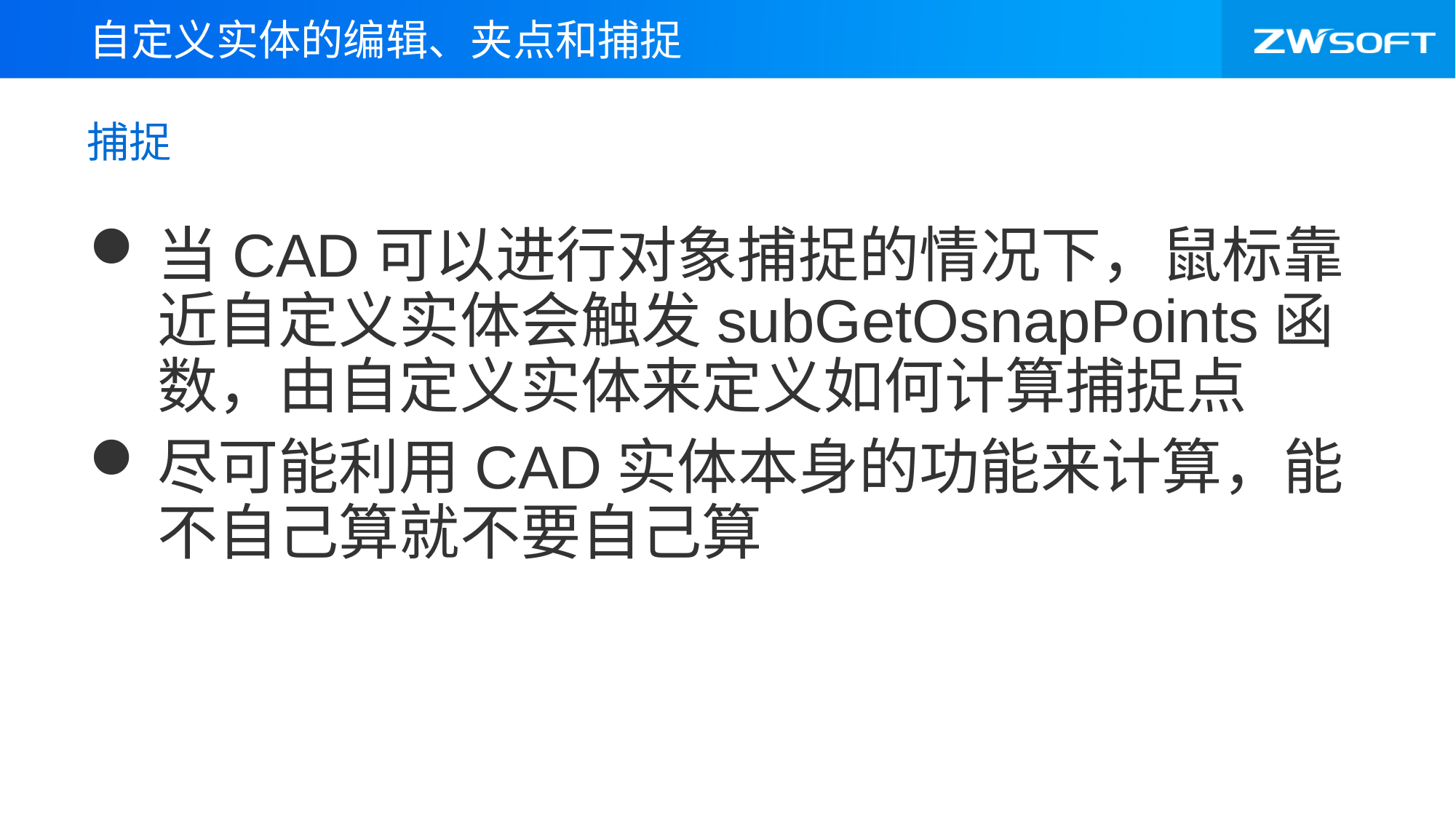

自定义实体的编辑、夹点和捕捉
# 捕捉
当CAD可以进行对象捕捉的情况下，鼠标靠近自定义实体会触发subGetOsnapPoints函数，由自定义实体来定义如何计算捕捉点
尽可能利用CAD实体本身的功能来计算，能不自己算就不要自己算